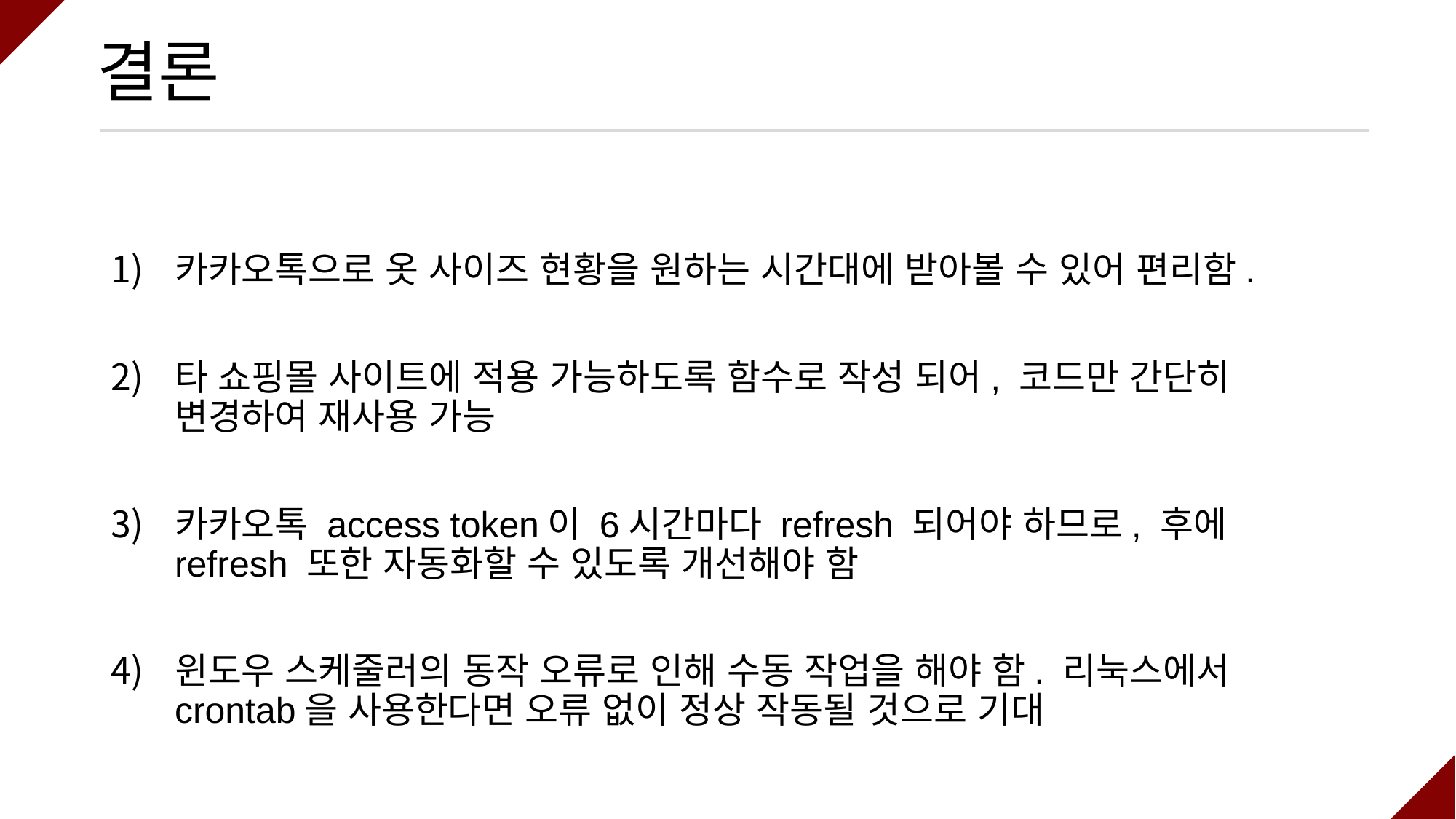

# 결론

카카오톡으로 옷 사이즈 현황을 원하는 시간대에 받아볼 수 있어 편리함.

타 쇼핑몰 사이트에 적용 가능하도록 함수로 작성 되어, 코드만 간단히 변경하여 재사용 가능

카카오톡 access token이 6시간마다 refresh 되어야 하므로, 후에 refresh 또한 자동화할 수 있도록 개선해야 함

윈도우 스케줄러의 동작 오류로 인해 수동 작업을 해야 함. 리눅스에서 crontab을 사용한다면 오류 없이 정상 작동될 것으로 기대